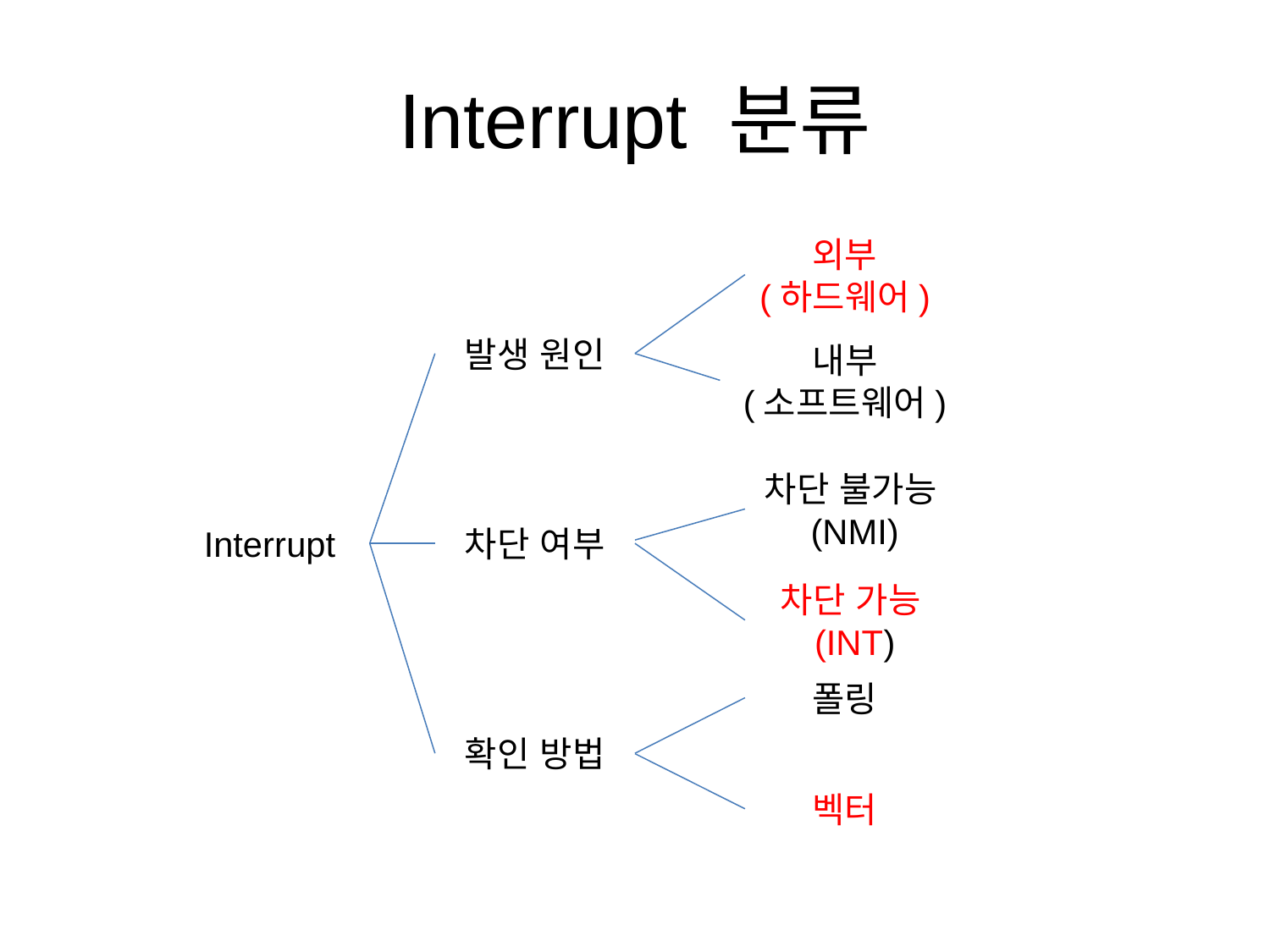

# Interrupt 분류
외부
(하드웨어)
발생 원인
내부
(소프트웨어)
차단 불가능(NMI)
Interrupt
차단 여부
차단 가능(INT)
폴링
확인 방법
벡터